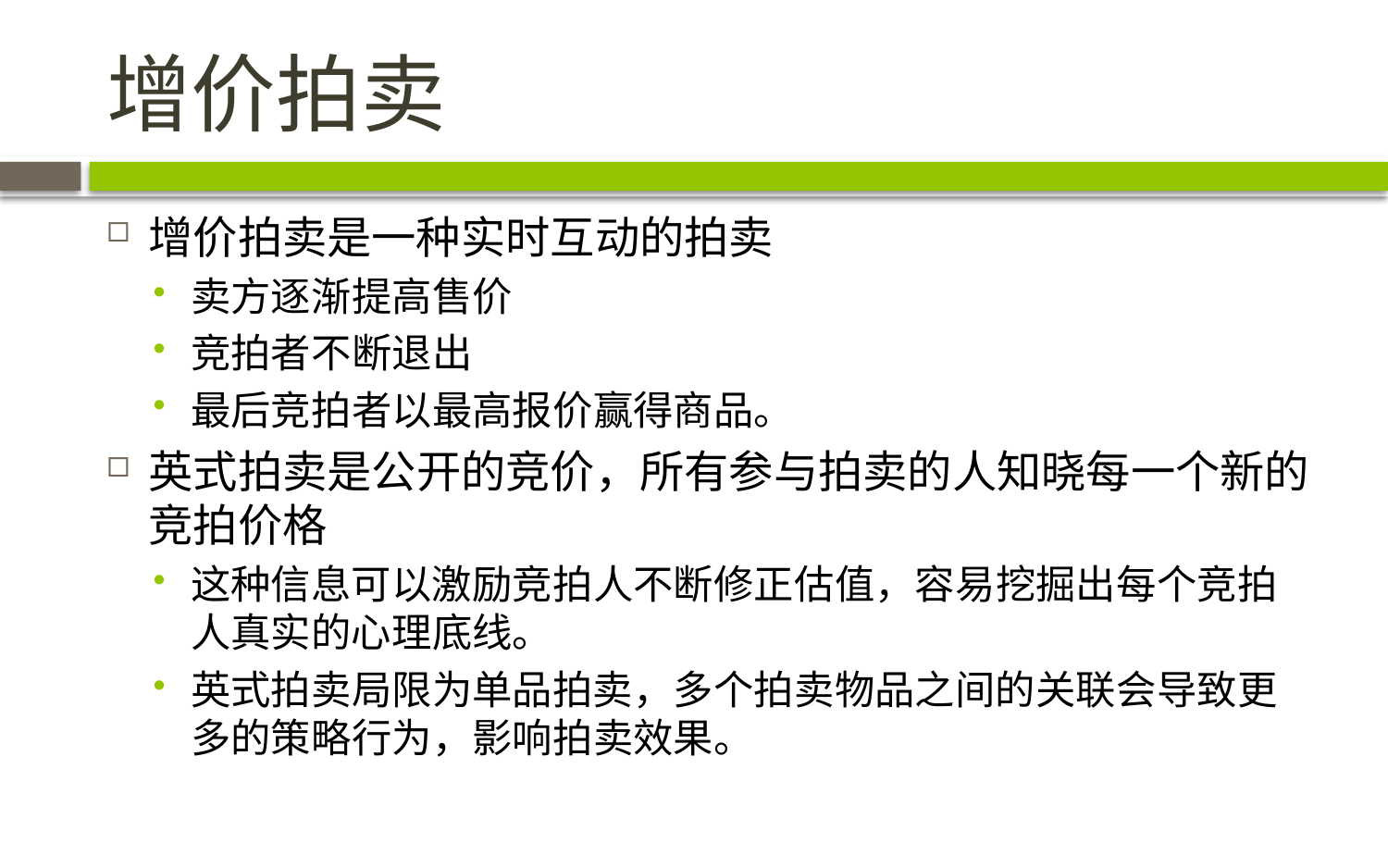

# 增价拍卖
增价拍卖是一种实时互动的拍卖
卖方逐渐提高售价
竞拍者不断退出
最后竞拍者以最高报价赢得商品。
英式拍卖是公开的竞价，所有参与拍卖的人知晓每一个新的竞拍价格
这种信息可以激励竞拍人不断修正估值，容易挖掘出每个竞拍人真实的心理底线。
英式拍卖局限为单品拍卖，多个拍卖物品之间的关联会导致更多的策略行为，影响拍卖效果。